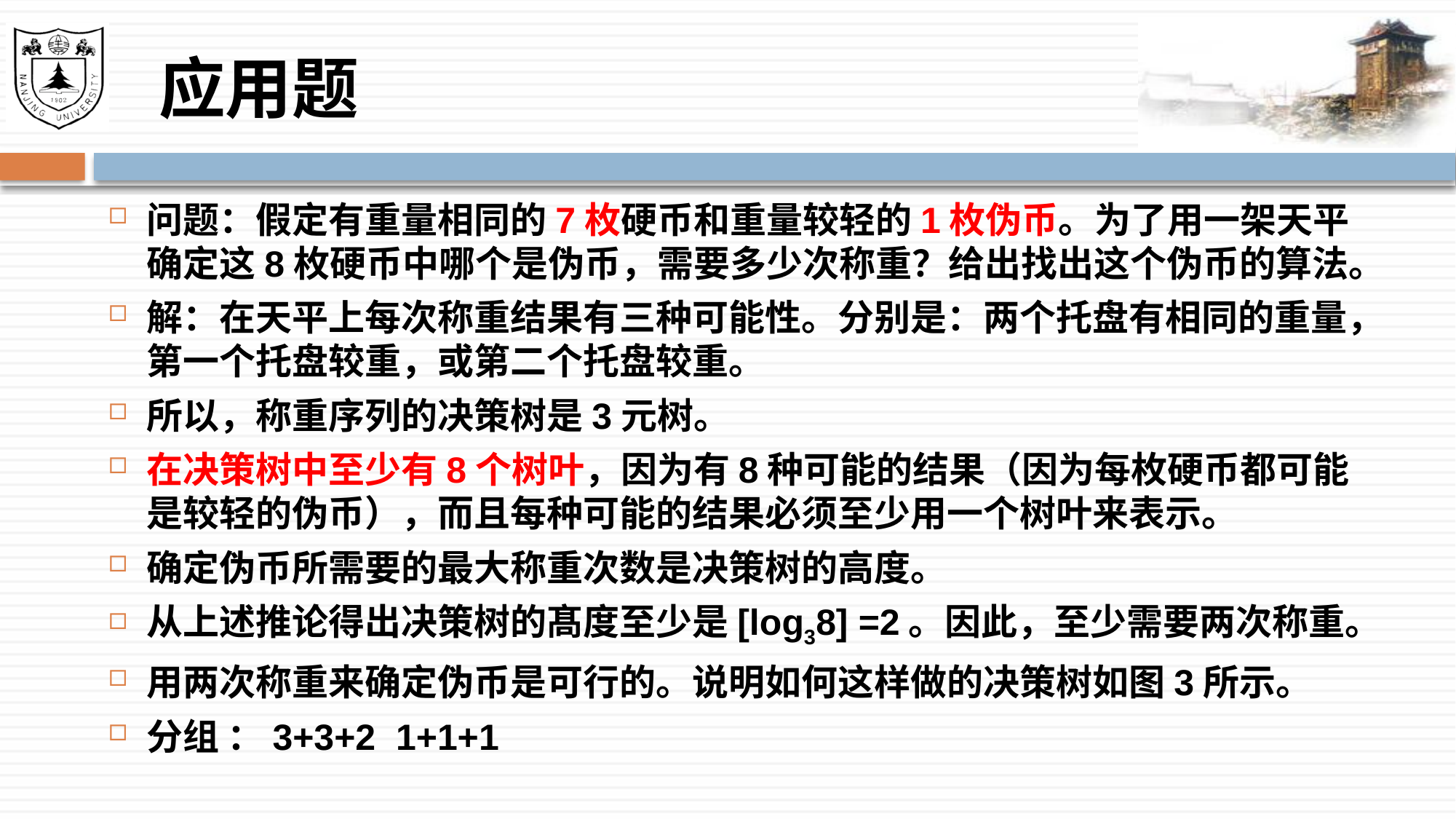

# 应用题
问题：假定有重量相同的7枚硬币和重量较轻的1枚伪币。为了用一架天平确定这8枚硬币中哪个是伪币，需要多少次称重？给出找出这个伪币的算法。
解：在天平上每次称重结果有三种可能性。分别是：两个托盘有相同的重量，第一个托盘较重，或第二个托盘较重。
所以，称重序列的决策树是3元树。
在决策树中至少有8个树叶，因为有8种可能的结果（因为每枚硬币都可能是较轻的伪币），而且每种可能的结果必须至少用一个树叶来表示。
确定伪币所需要的最大称重次数是决策树的高度。
从上述推论得出决策树的髙度至少是[log38] =2。因此，至少需要两次称重。
用两次称重来确定伪币是可行的。说明如何这样做的决策树如图3所示。
分组 ：3+3+2  1+1+1